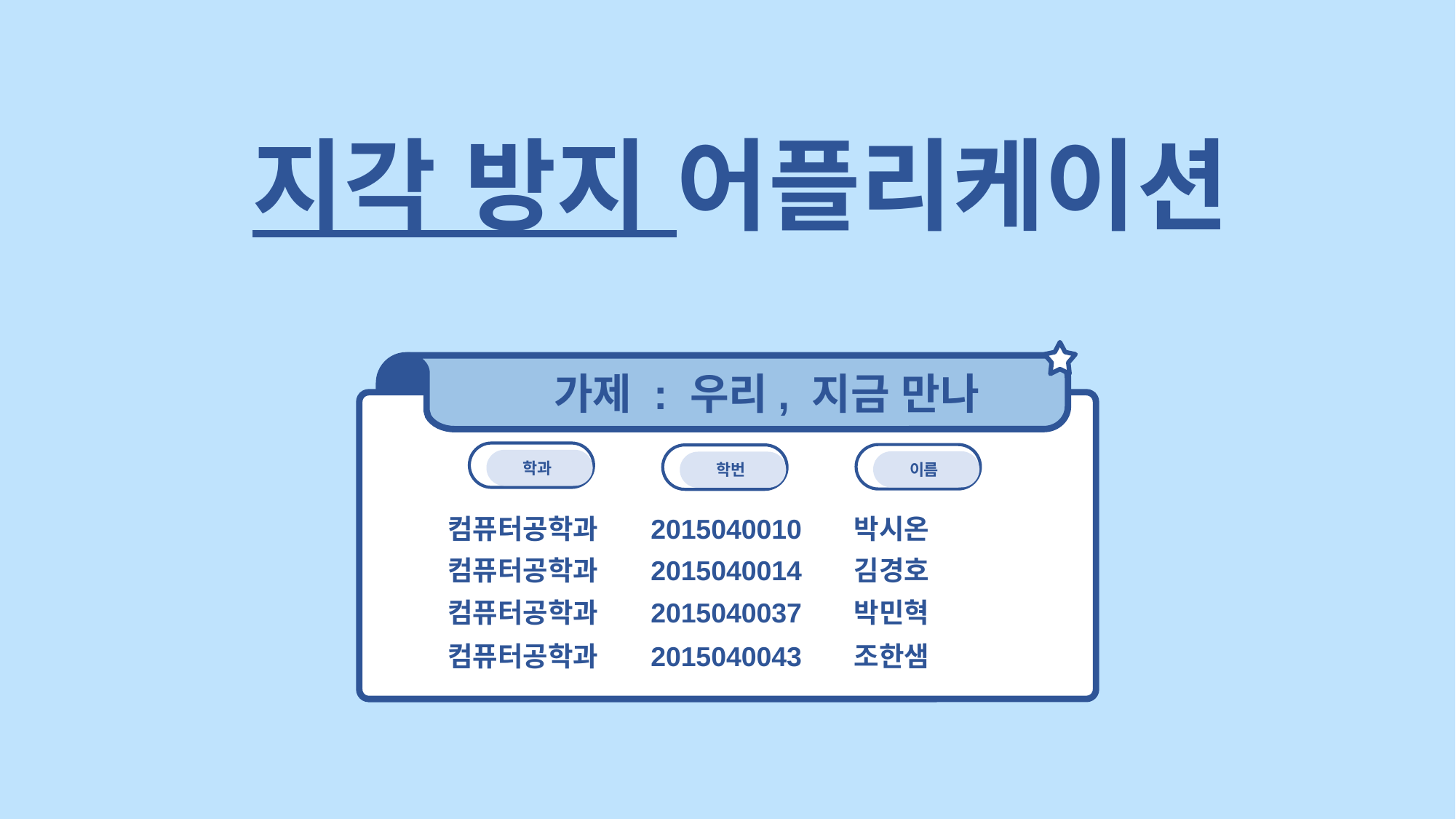

지각 방지 어플리케이션

가제 : 우리, 지금 만나

CONTENTS
학과
CONTENTS
이름
CONTENTS
학번
컴퓨터공학과      2015040010      박시온
컴퓨터공학과      2015040014      김경호
컴퓨터공학과      2015040037      박민혁
컴퓨터공학과      2015040043      조한샘